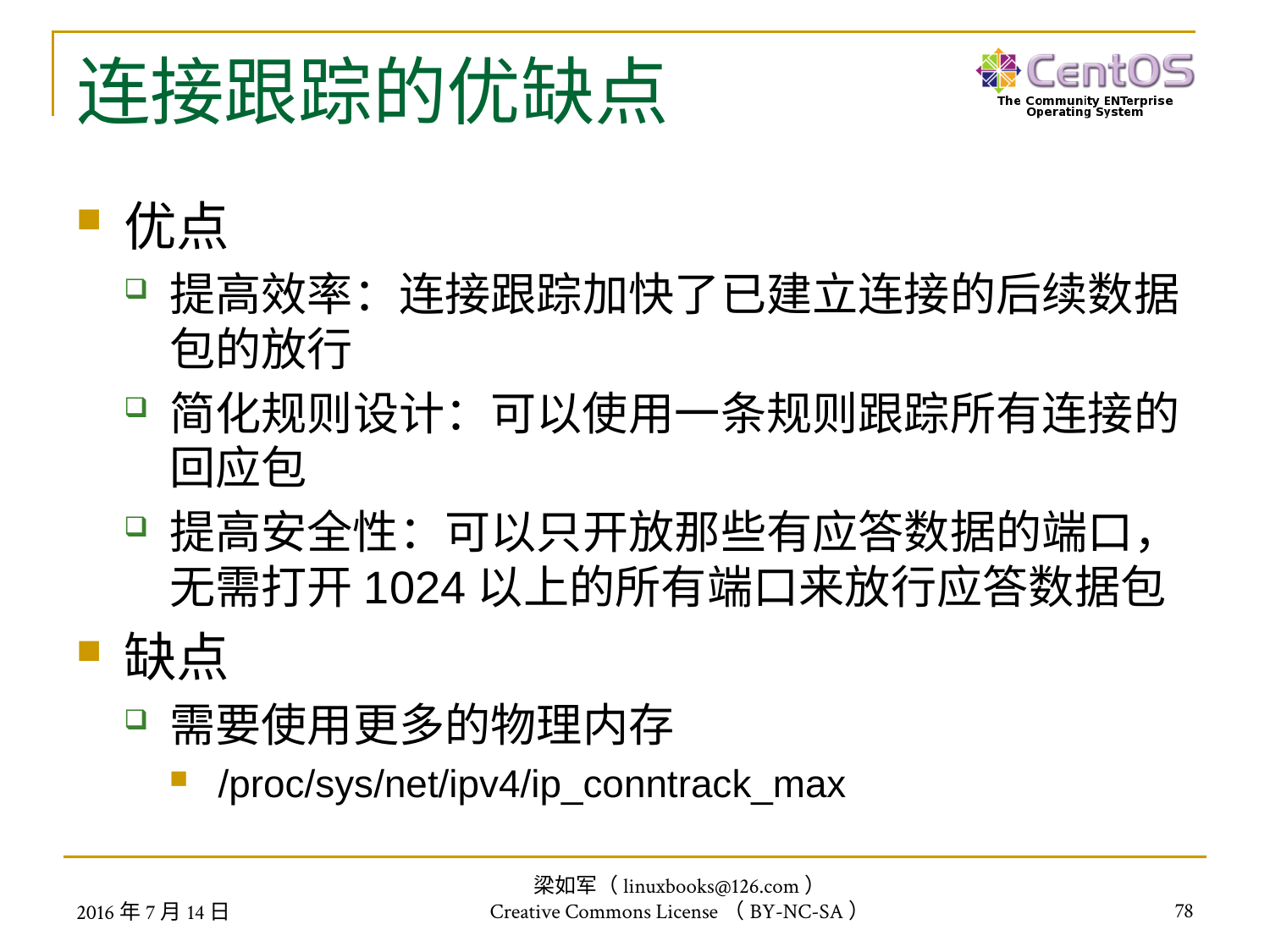

# 连接跟踪的优缺点
优点
提高效率：连接跟踪加快了已建立连接的后续数据包的放行
简化规则设计：可以使用一条规则跟踪所有连接的回应包
提高安全性：可以只开放那些有应答数据的端口，无需打开1024以上的所有端口来放行应答数据包
缺点
需要使用更多的物理内存
/proc/sys/net/ipv4/ip_conntrack_max
梁如军（linuxbooks@126.com）
Creative Commons License（BY-NC-SA）
2016年7月14日
78